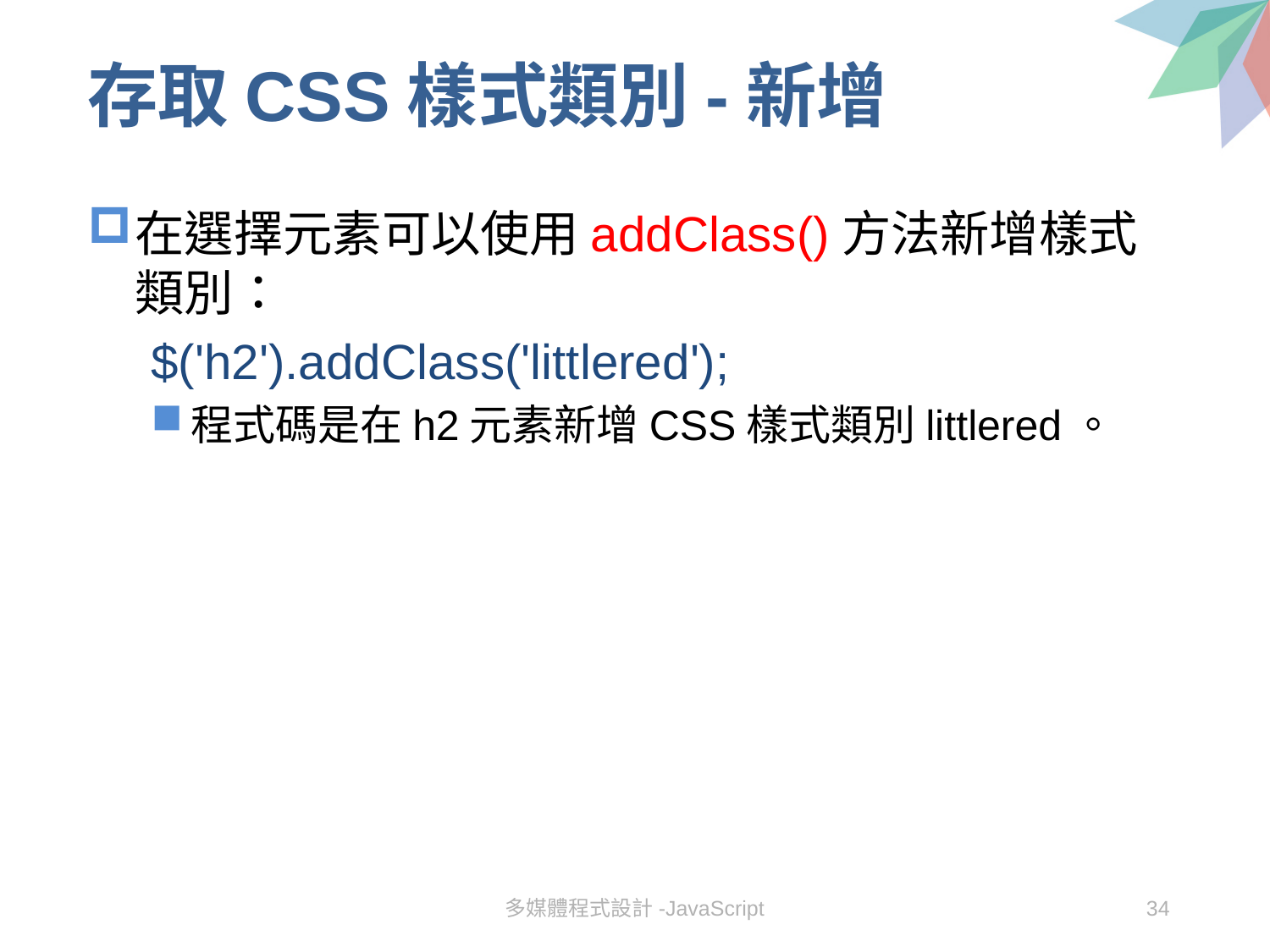

# 存取CSS樣式類別-新增
在選擇元素可以使用addClass()方法新增樣式類別：
$('h2').addClass('littlered');
程式碼是在h2元素新增CSS樣式類別littlered。
多媒體程式設計-JavaScript
34